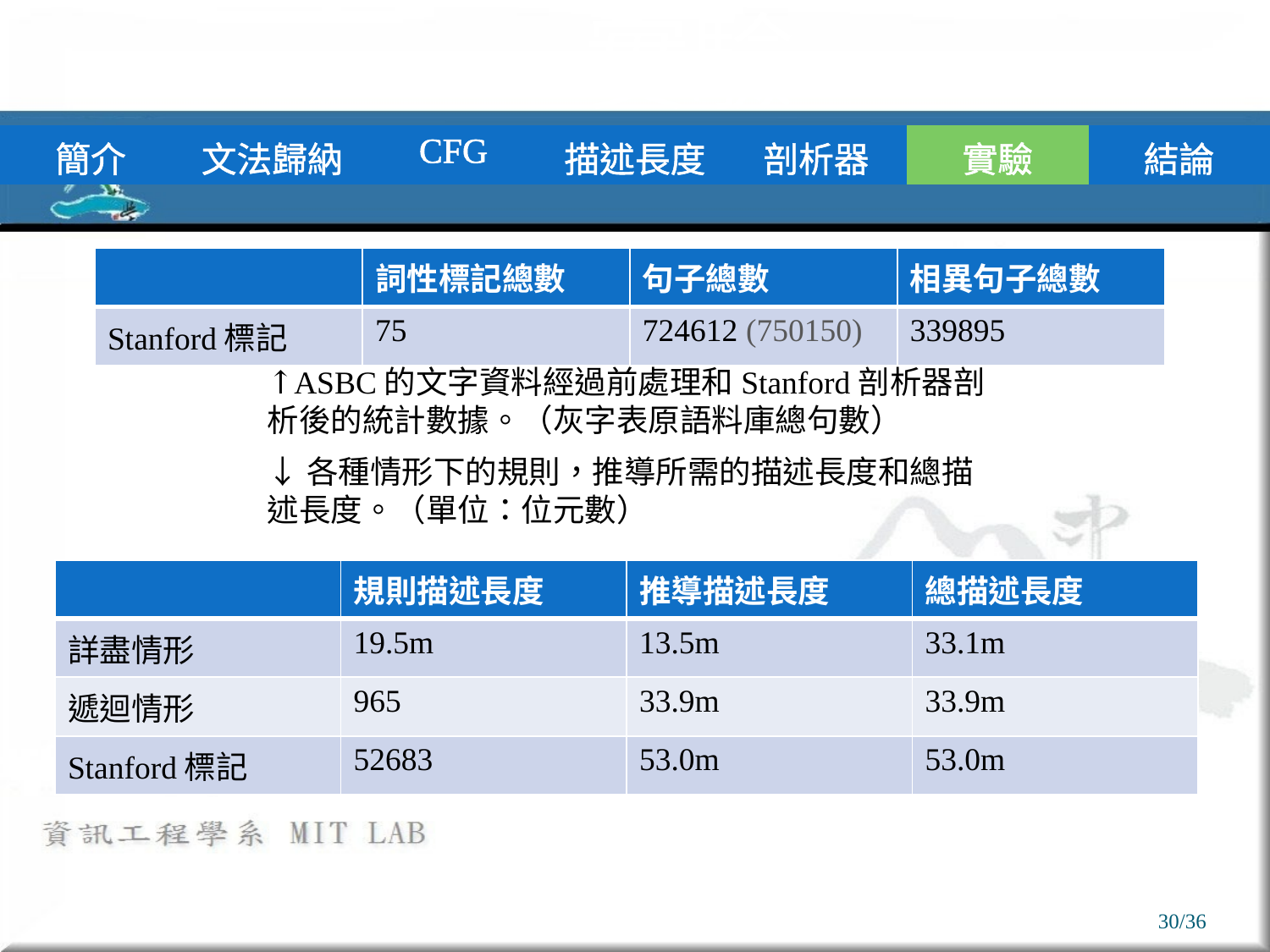

# 實驗
| 簡介 | 文法歸納 | CFG | 描述長度 | 剖析器 | 實驗 | 結論 |
| --- | --- | --- | --- | --- | --- | --- |
|  | 詞性標記總數 | 句子總數 | 相異句子總數 |
| --- | --- | --- | --- |
| Stanford標記 | 75 | 724612 (750150) | 339895 |
↑ASBC的文字資料經過前處理和Stanford剖析器剖析後的統計數據。（灰字表原語料庫總句數）
↓各種情形下的規則，推導所需的描述長度和總描述長度。（單位：位元數）
|  | 規則描述長度 | 推導描述長度 | 總描述長度 |
| --- | --- | --- | --- |
| 詳盡情形 | 19.5m | 13.5m | 33.1m |
| 遞迴情形 | 965 | 33.9m | 33.9m |
| Stanford標記 | 52683 | 53.0m | 53.0m |
30/36